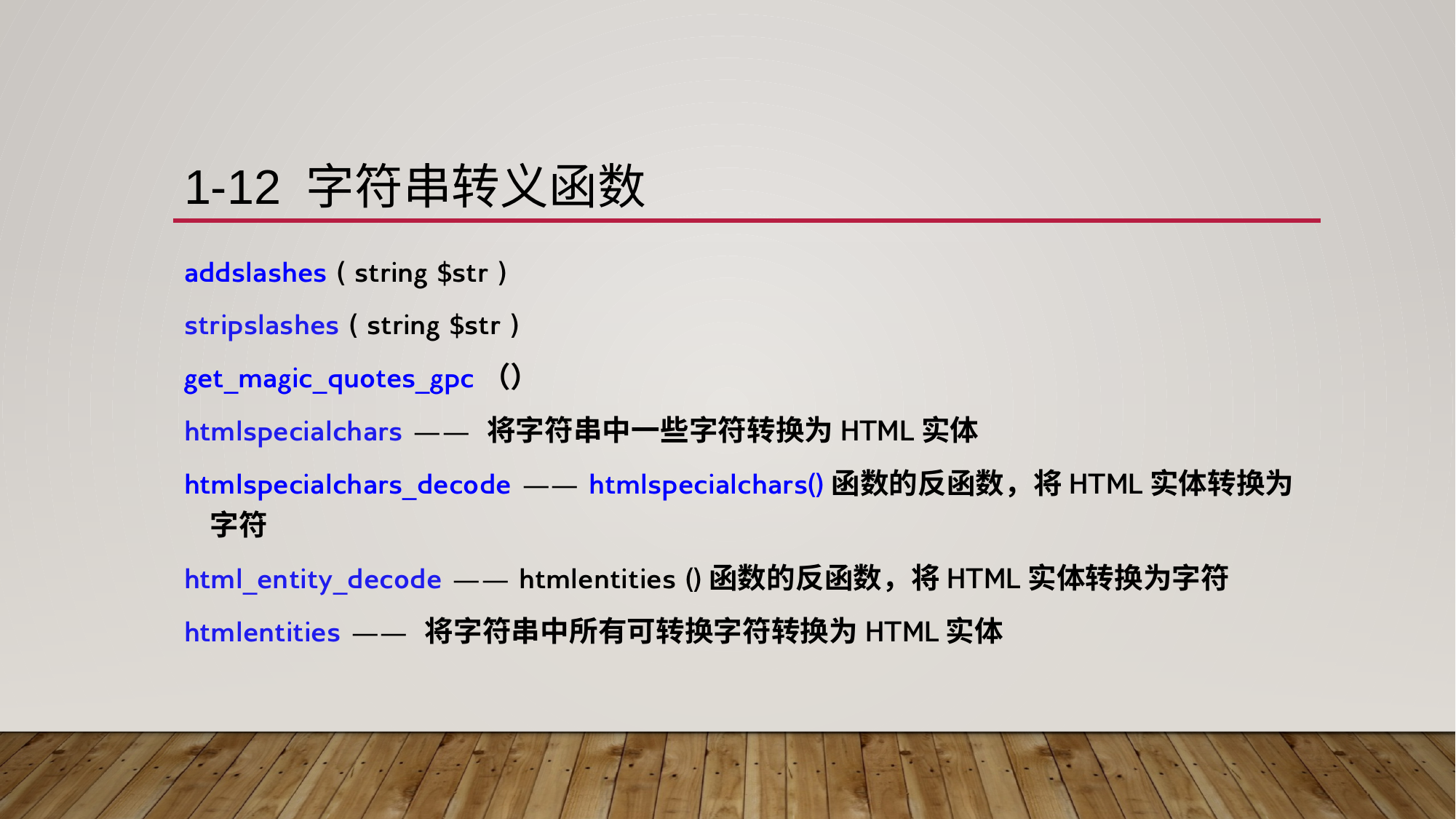

# 1-12 字符串转义函数
addslashes ( string $str )
stripslashes ( string $str )
get_magic_quotes_gpc（）
htmlspecialchars —— 将字符串中一些字符转换为HTML实体
htmlspecialchars_decode —— htmlspecialchars()函数的反函数，将HTML实体转换为字符
html_entity_decode —— htmlentities ()函数的反函数，将HTML实体转换为字符
htmlentities —— 将字符串中所有可转换字符转换为HTML实体